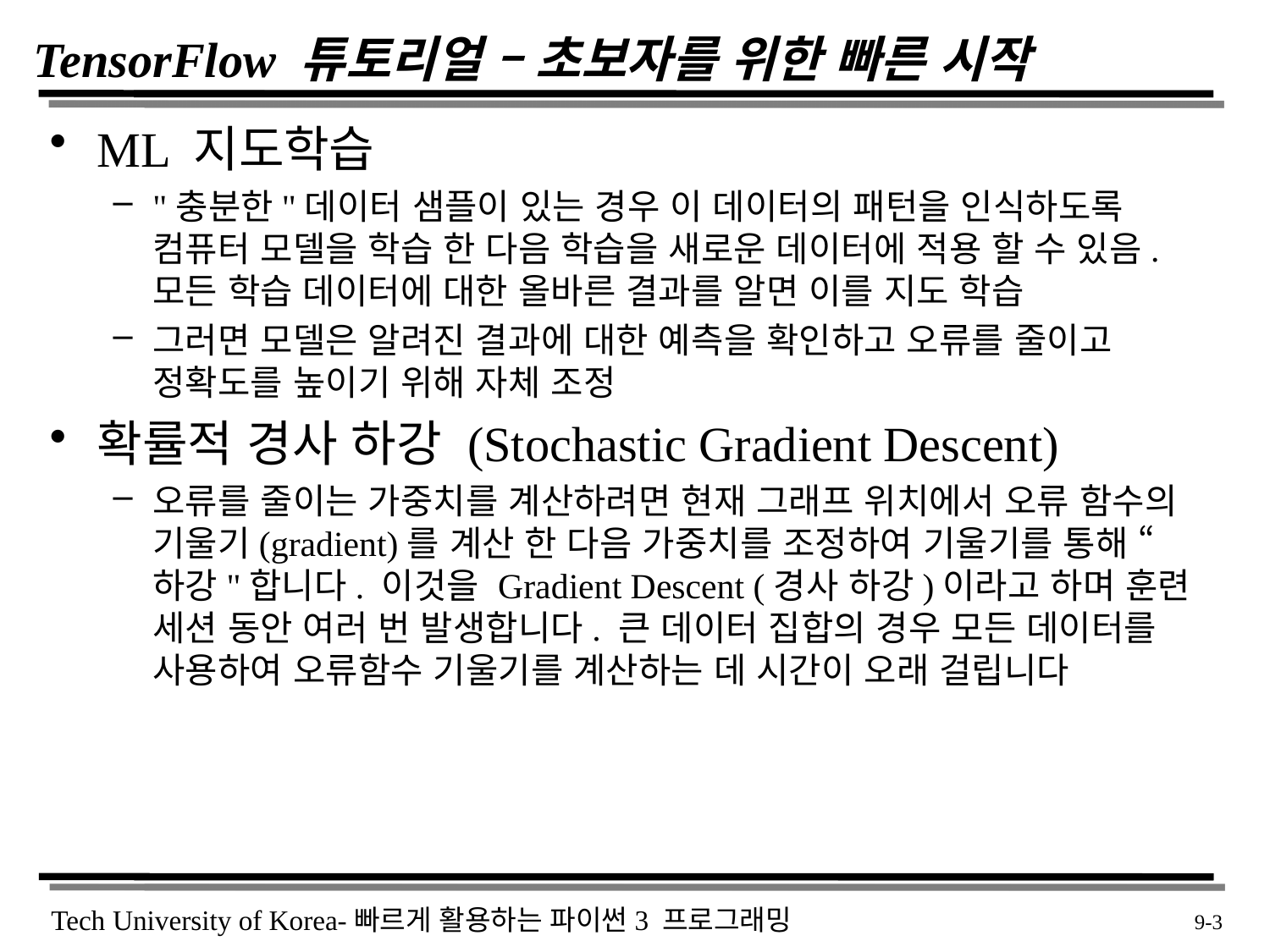

# TensorFlow 튜토리얼 – 초보자를 위한 빠른 시작
ML 지도학습
"충분한"데이터 샘플이 있는 경우 이 데이터의 패턴을 인식하도록 컴퓨터 모델을 학습 한 다음 학습을 새로운 데이터에 적용 할 수 있음. 모든 학습 데이터에 대한 올바른 결과를 알면 이를 지도 학습
그러면 모델은 알려진 결과에 대한 예측을 확인하고 오류를 줄이고 정확도를 높이기 위해 자체 조정
확률적 경사 하강 (Stochastic Gradient Descent)
오류를 줄이는 가중치를 계산하려면 현재 그래프 위치에서 오류 함수의 기울기(gradient)를 계산 한 다음 가중치를 조정하여 기울기를 통해 “하강"합니다. 이것을 Gradient Descent (경사 하강)이라고 하며 훈련 세션 동안 여러 번 발생합니다. 큰 데이터 집합의 경우 모든 데이터를 사용하여 오류함수 기울기를 계산하는 데 시간이 오래 걸립니다

 9-3